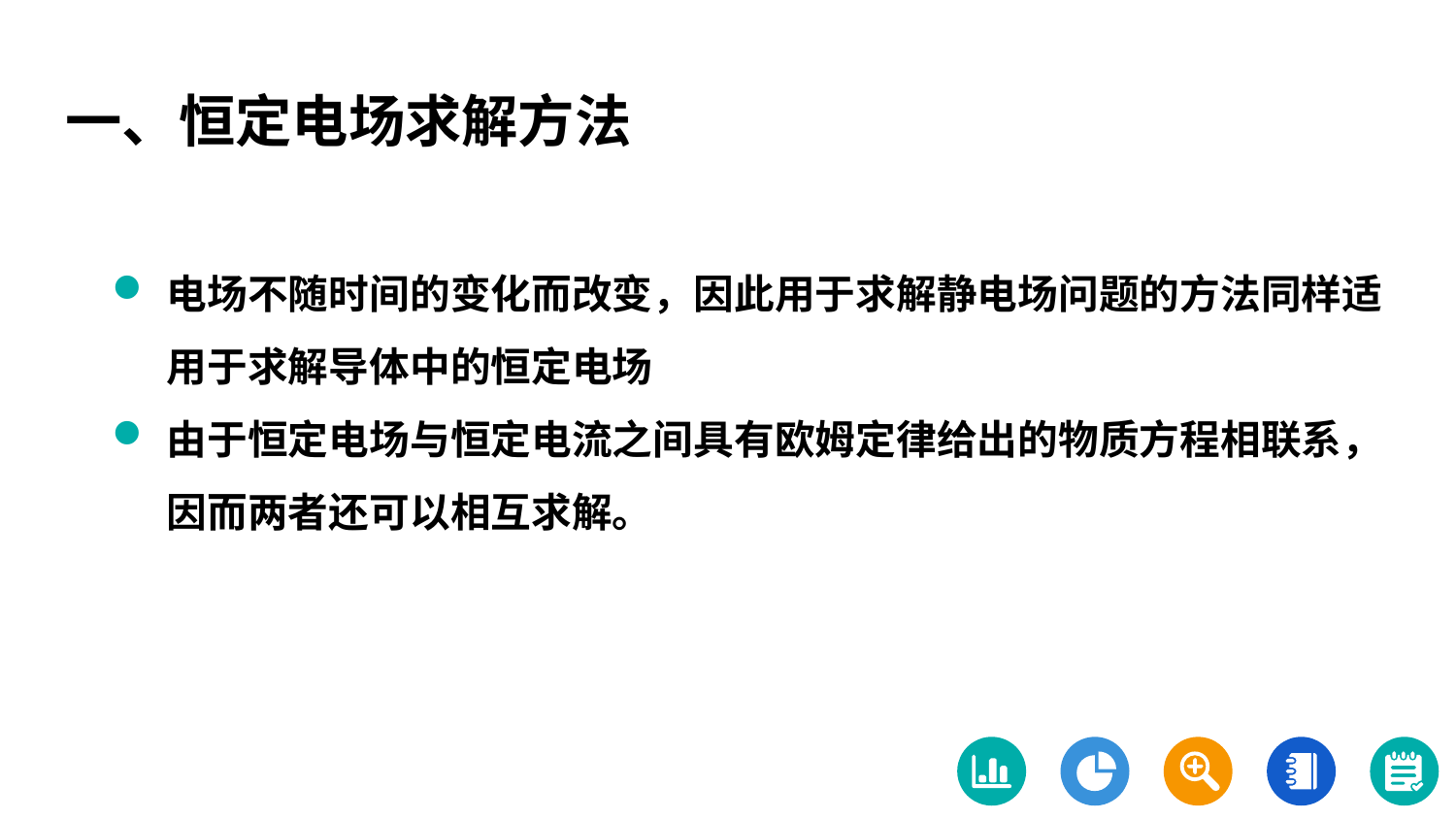

一、恒定电场求解方法

电场不随时间的变化而改变，因此用于求解静电场问题的方法同样适用于求解导体中的恒定电场
由于恒定电场与恒定电流之间具有欧姆定律给出的物质方程相联系，因而两者还可以相互求解。